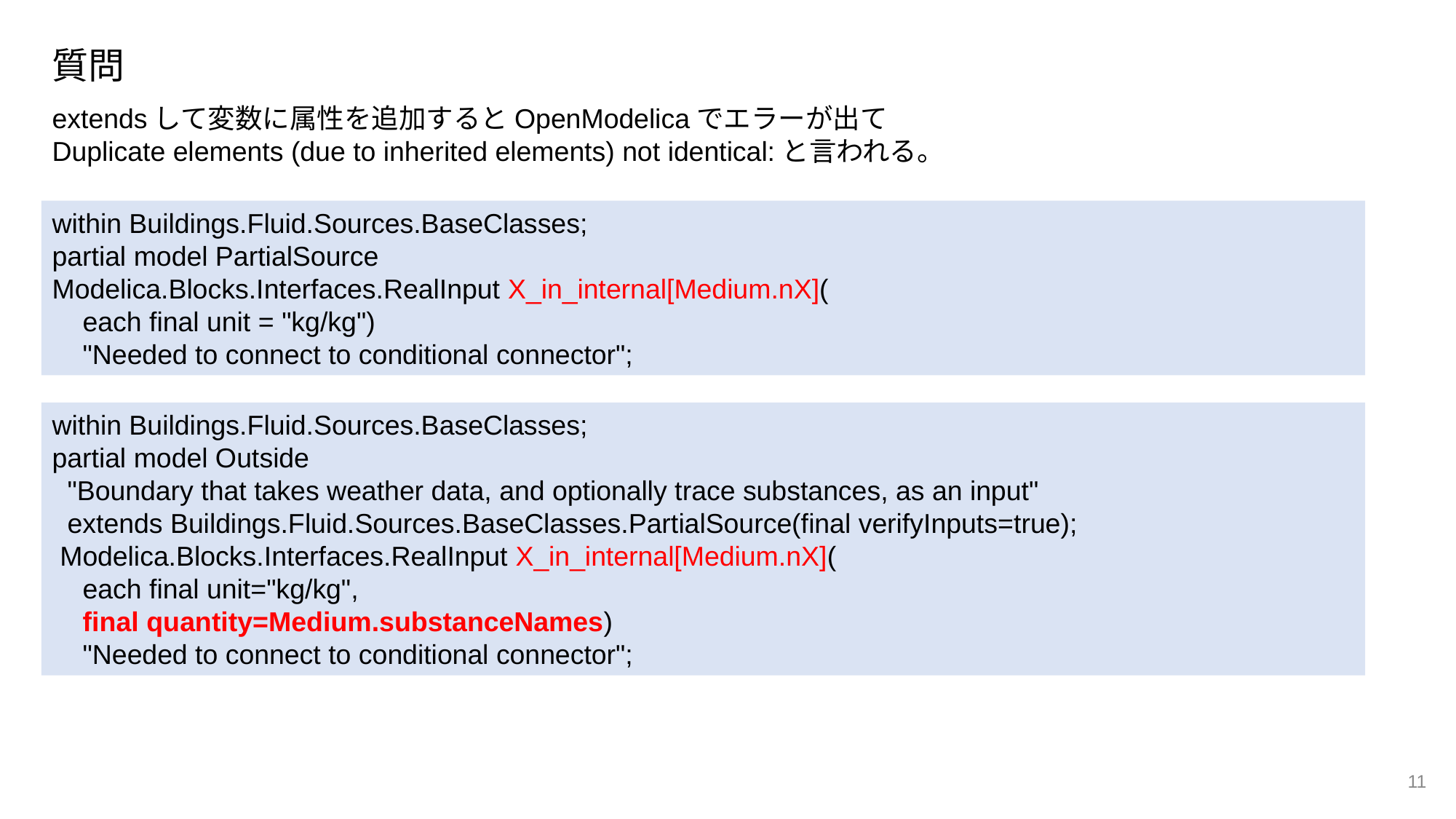

質問
extendsして変数に属性を追加するとOpenModelicaでエラーが出て
Duplicate elements (due to inherited elements) not identical:と言われる。
within Buildings.Fluid.Sources.BaseClasses;
partial model PartialSource
Modelica.Blocks.Interfaces.RealInput X_in_internal[Medium.nX](
    each final unit = "kg/kg")
    "Needed to connect to conditional connector";
within Buildings.Fluid.Sources.BaseClasses;
partial model Outside
  "Boundary that takes weather data, and optionally trace substances, as an input"
  extends Buildings.Fluid.Sources.BaseClasses.PartialSource(final verifyInputs=true);
 Modelica.Blocks.Interfaces.RealInput X_in_internal[Medium.nX](
    each final unit="kg/kg",
    final quantity=Medium.substanceNames)
    "Needed to connect to conditional connector";
11